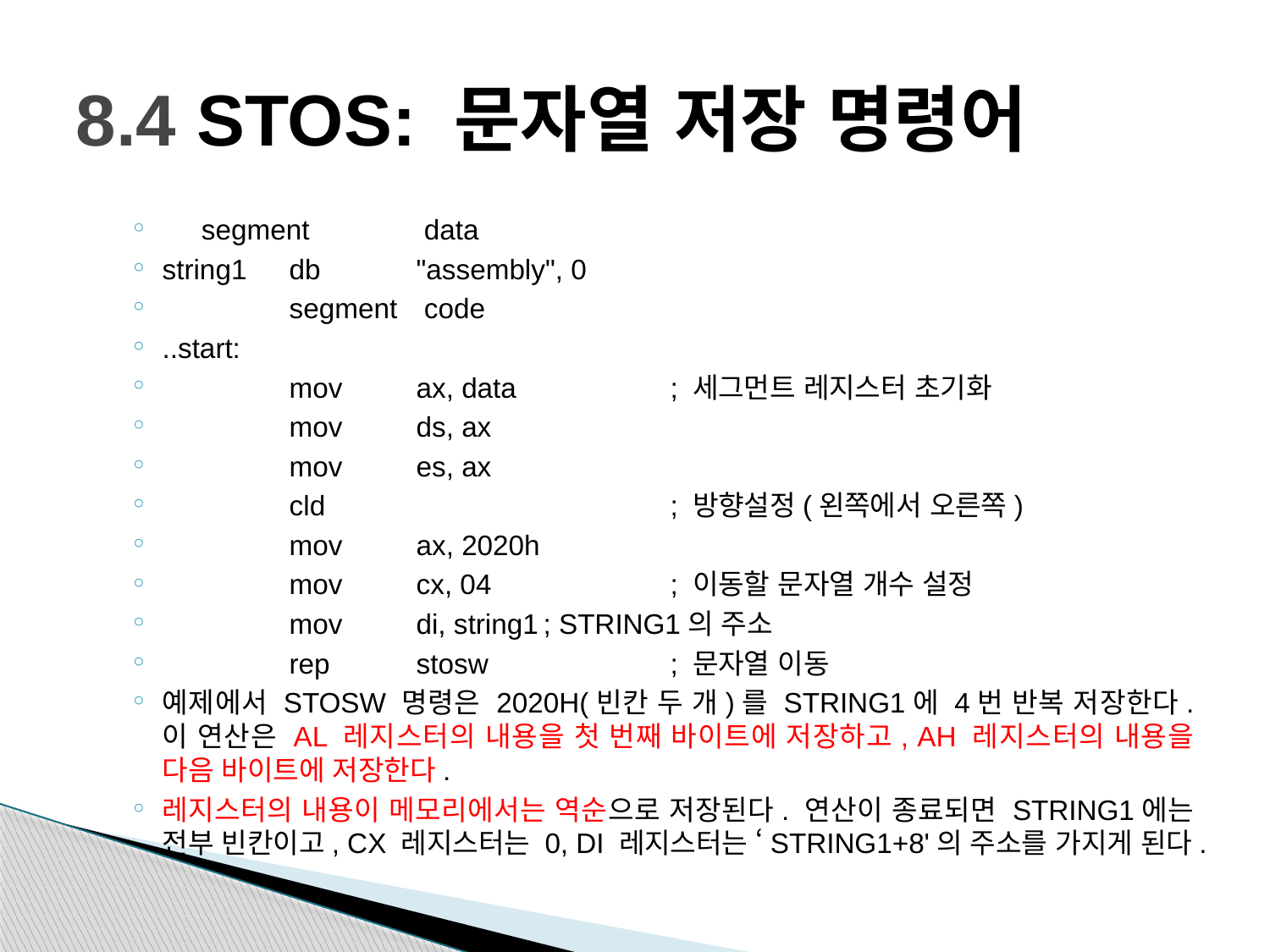

# 8.4 STOS: 문자열 저장 명령어
     segment	 data
string1	db	"assembly", 0
	segment	 code
..start:
	mov	ax, data 		; 세그먼트 레지스터 초기화
	mov	ds, ax
	mov	es, ax
	cld			; 방향설정(왼쪽에서 오른쪽)
	mov	ax, 2020h
	mov	cx, 04		; 이동할 문자열 개수 설정
	mov	di, string1	; STRING1의 주소
	rep	stosw		; 문자열 이동
예제에서 STOSW 명령은 2020H(빈칸 두 개)를 STRING1에 4번 반복 저장한다. 이 연산은 AL 레지스터의 내용을 첫 번째 바이트에 저장하고, AH 레지스터의 내용을 다음 바이트에 저장한다.
레지스터의 내용이 메모리에서는 역순으로 저장된다. 연산이 종료되면 STRING1에는 전부 빈칸이고, CX 레지스터는 0, DI 레지스터는 ‘STRING1+8'의 주소를 가지게 된다.